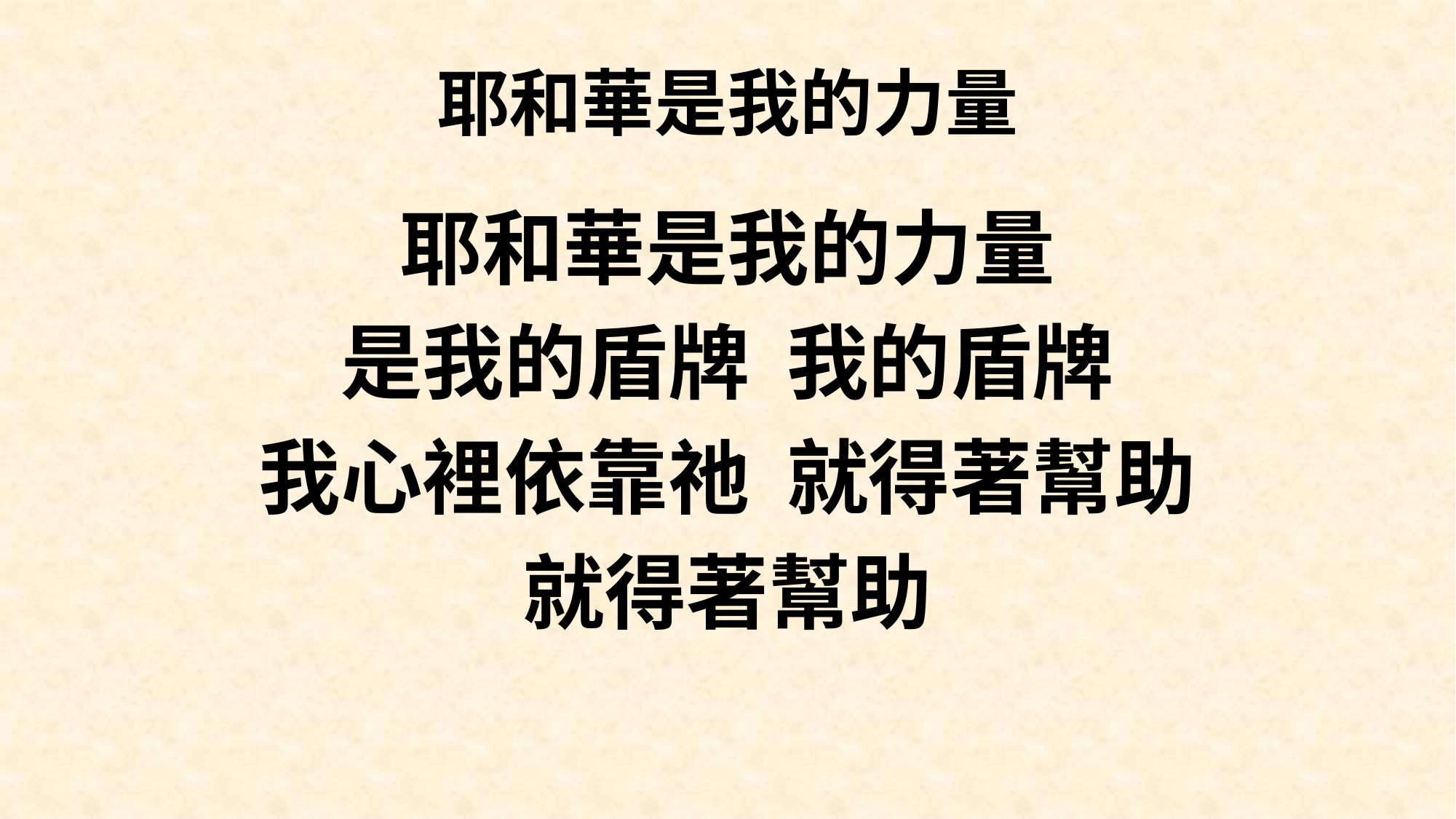

# 耶和華是我的力量
耶和華是我的力量
是我的盾牌  我的盾牌
我心裡依靠祂  就得著幫助
就得著幫助